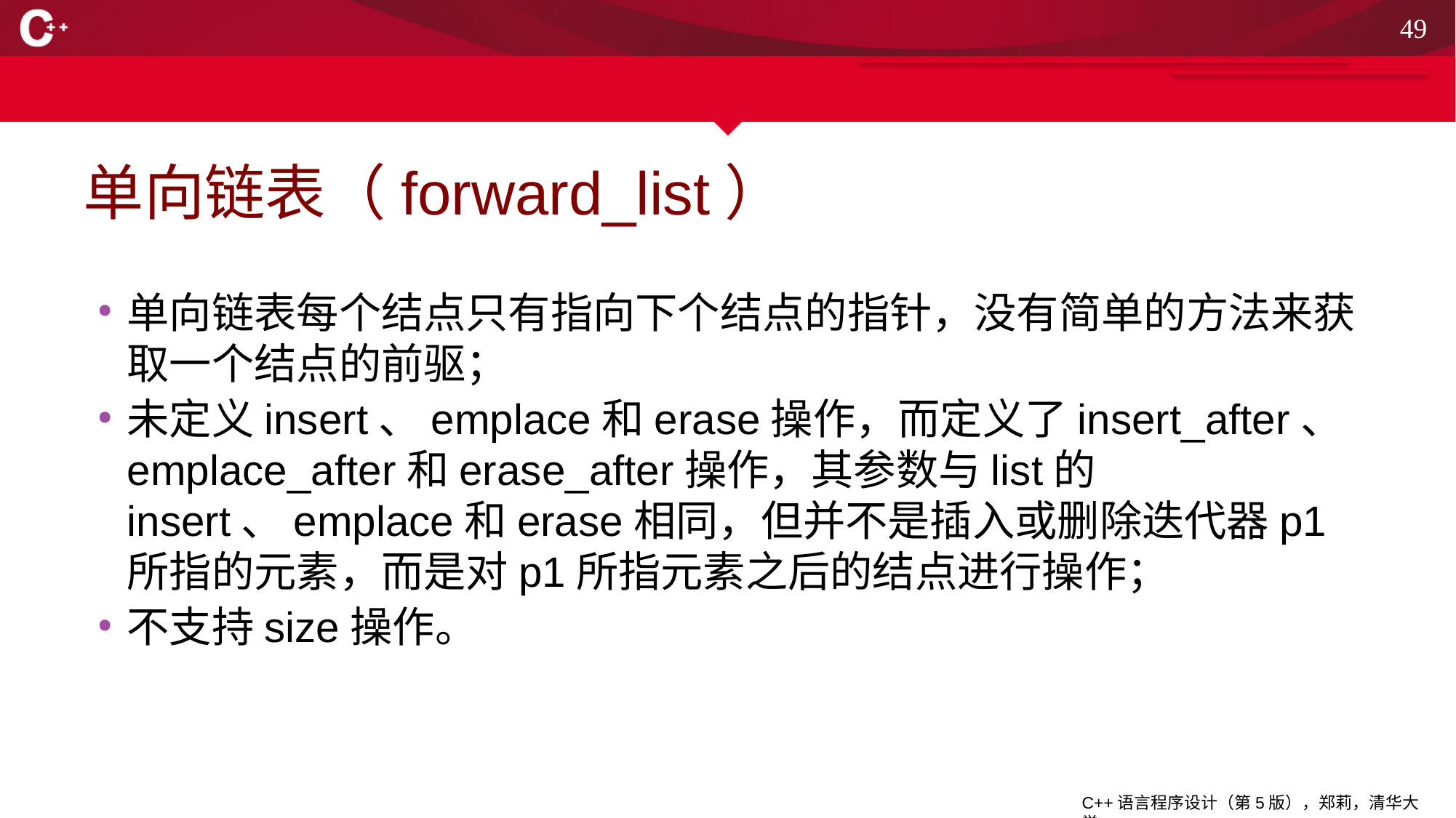

49
# 单向链表（forward_list）
单向链表每个结点只有指向下个结点的指针，没有简单的方法来获取一个结点的前驱；
未定义insert、emplace和erase操作，而定义了insert_after、emplace_after和erase_after操作，其参数与list的insert、emplace和erase相同，但并不是插入或删除迭代器p1所指的元素，而是对p1所指元素之后的结点进行操作；
不支持size操作。